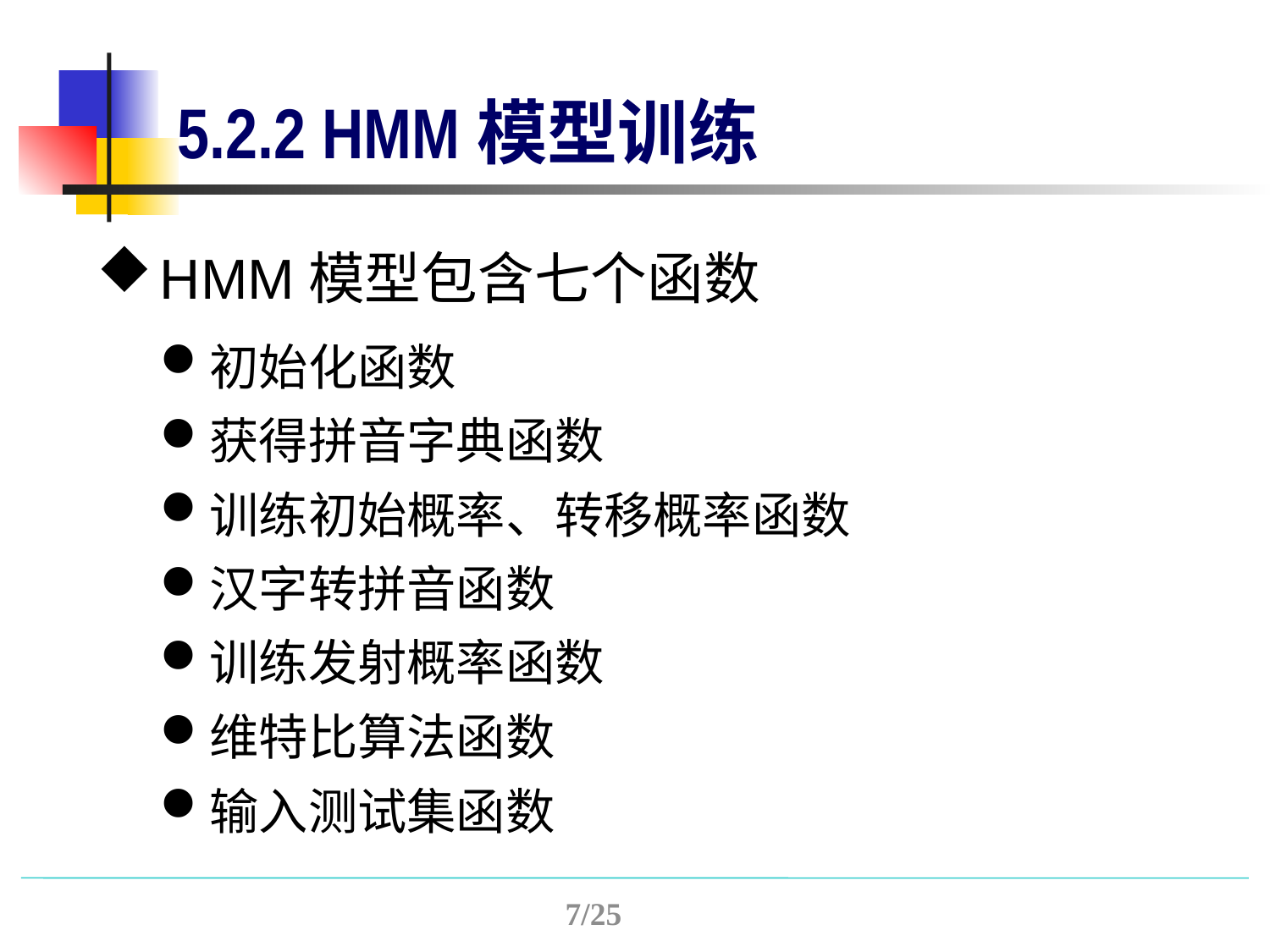

# 5.2.2 HMM模型训练
HMM模型包含七个函数
初始化函数
获得拼音字典函数
训练初始概率、转移概率函数
汉字转拼音函数
训练发射概率函数
维特比算法函数
输入测试集函数